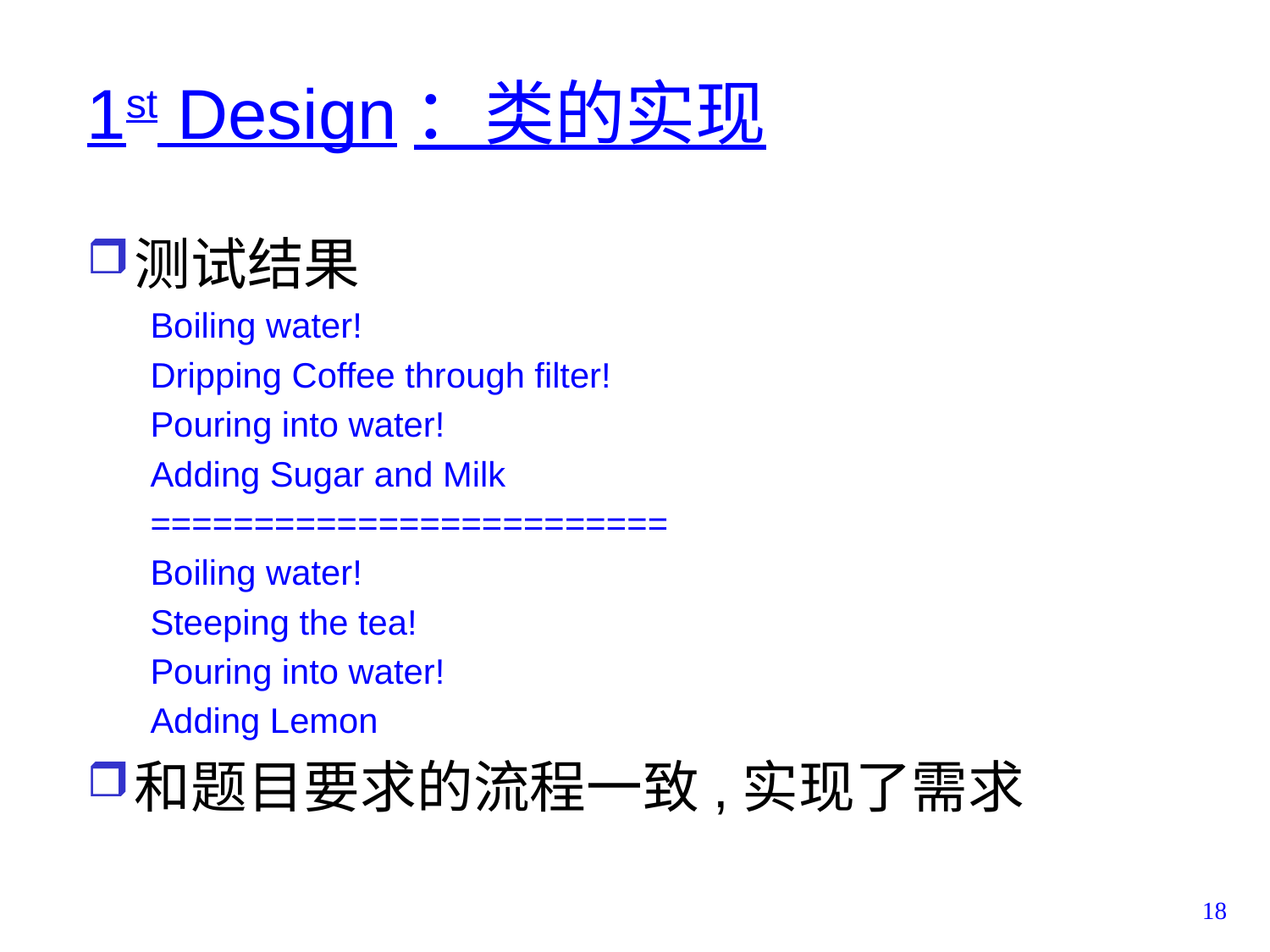

# 1st Design：类的实现
测试结果
Boiling water!
Dripping Coffee through filter!
Pouring into water!
Adding Sugar and Milk
=========================
Boiling water!
Steeping the tea!
Pouring into water!
Adding Lemon
和题目要求的流程一致,实现了需求
18